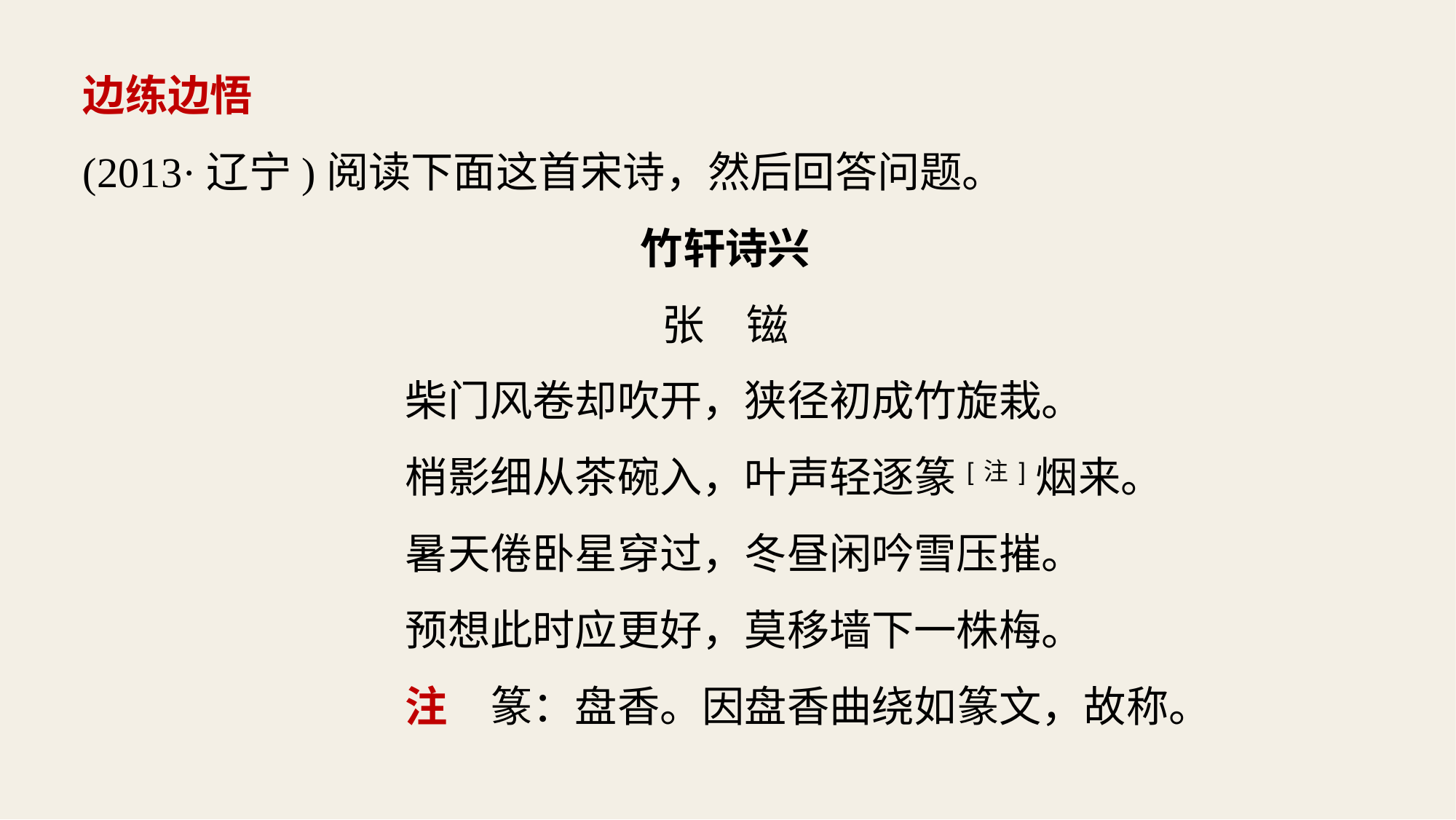

边练边悟
(2013·辽宁)阅读下面这首宋诗，然后回答问题。
竹轩诗兴
张　镃
柴门风卷却吹开，狭径初成竹旋栽。
梢影细从茶碗入，叶声轻逐篆[注]烟来。
暑天倦卧星穿过，冬昼闲吟雪压摧。
预想此时应更好，莫移墙下一株梅。
注　篆：盘香。因盘香曲绕如篆文，故称。